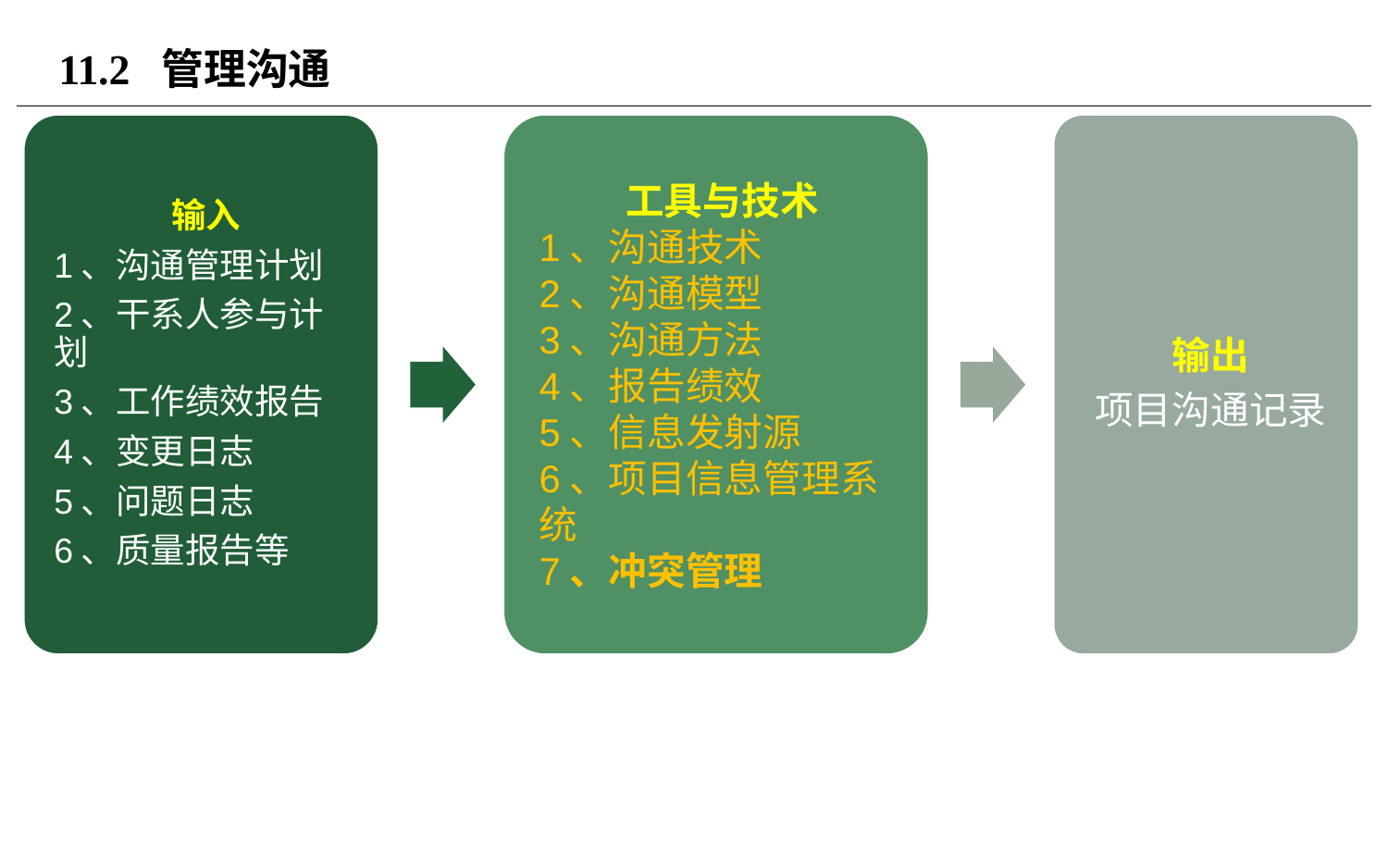

# 11.2  管理沟通
输入
1、沟通管理计划
2、干系人参与计划
3、工作绩效报告
4、变更日志
5、问题日志
6、质量报告等

工具与技术
1、沟通技术
2、沟通模型
3、沟通方法
4、报告绩效
5、信息发射源
6、项目信息管理系统
7、冲突管理

输出
项目沟通记录